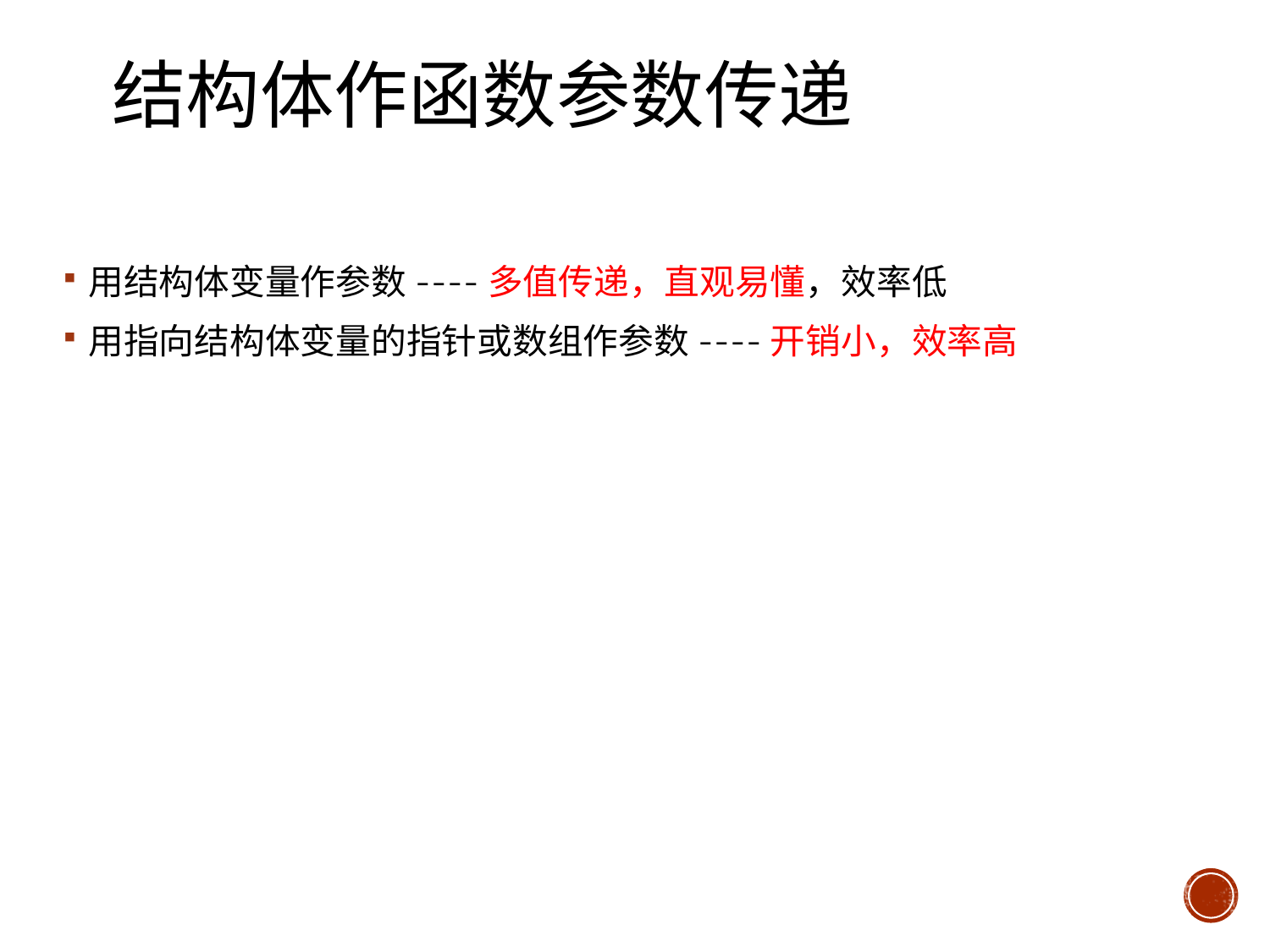

# 结构体作函数参数传递

用结构体变量作参数----多值传递，直观易懂，效率低
用指向结构体变量的指针或数组作参数----开销小，效率高

24